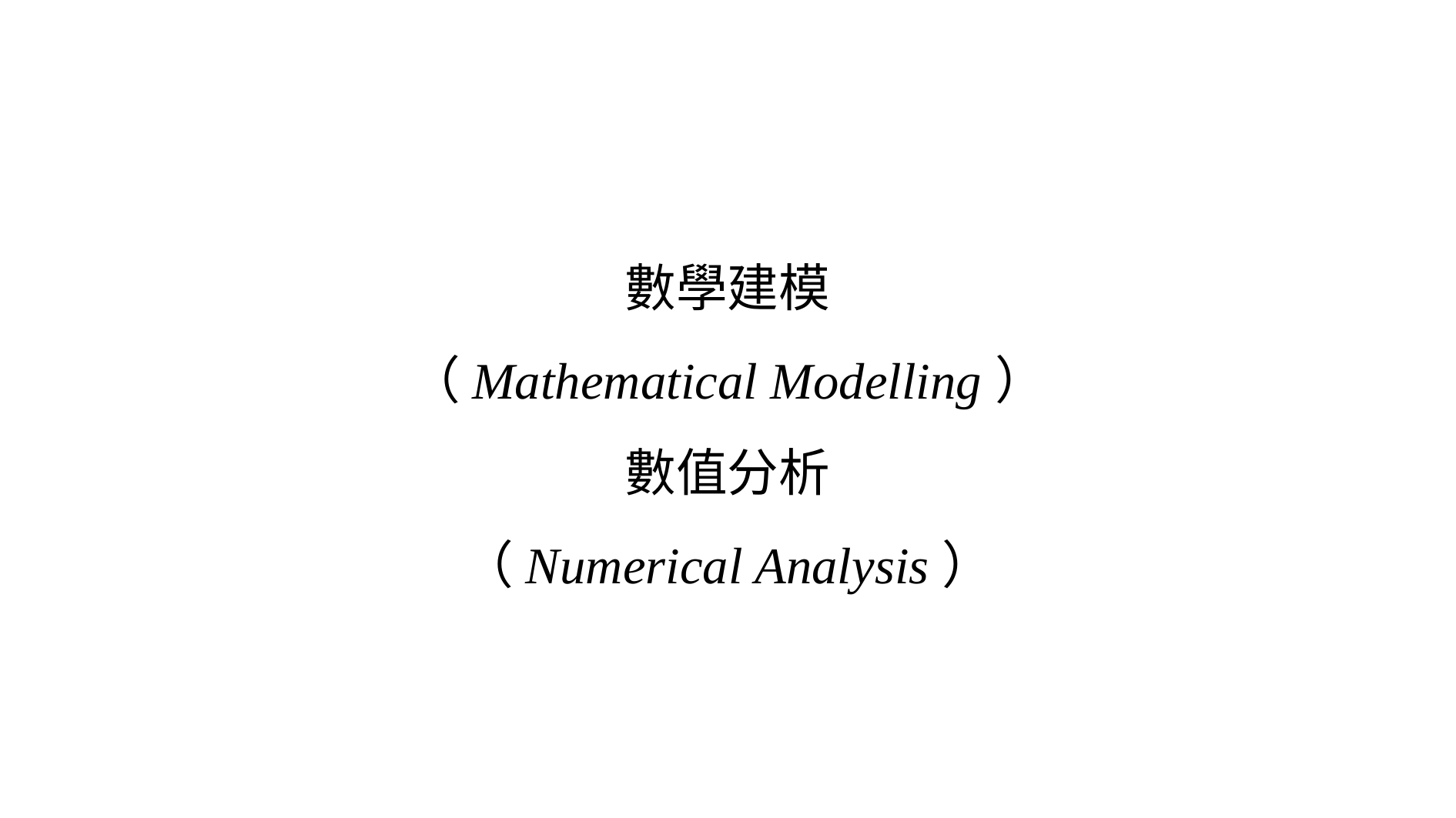

# 數學建模 （Mathematical Modelling） 數值分析 （Numerical Analysis）